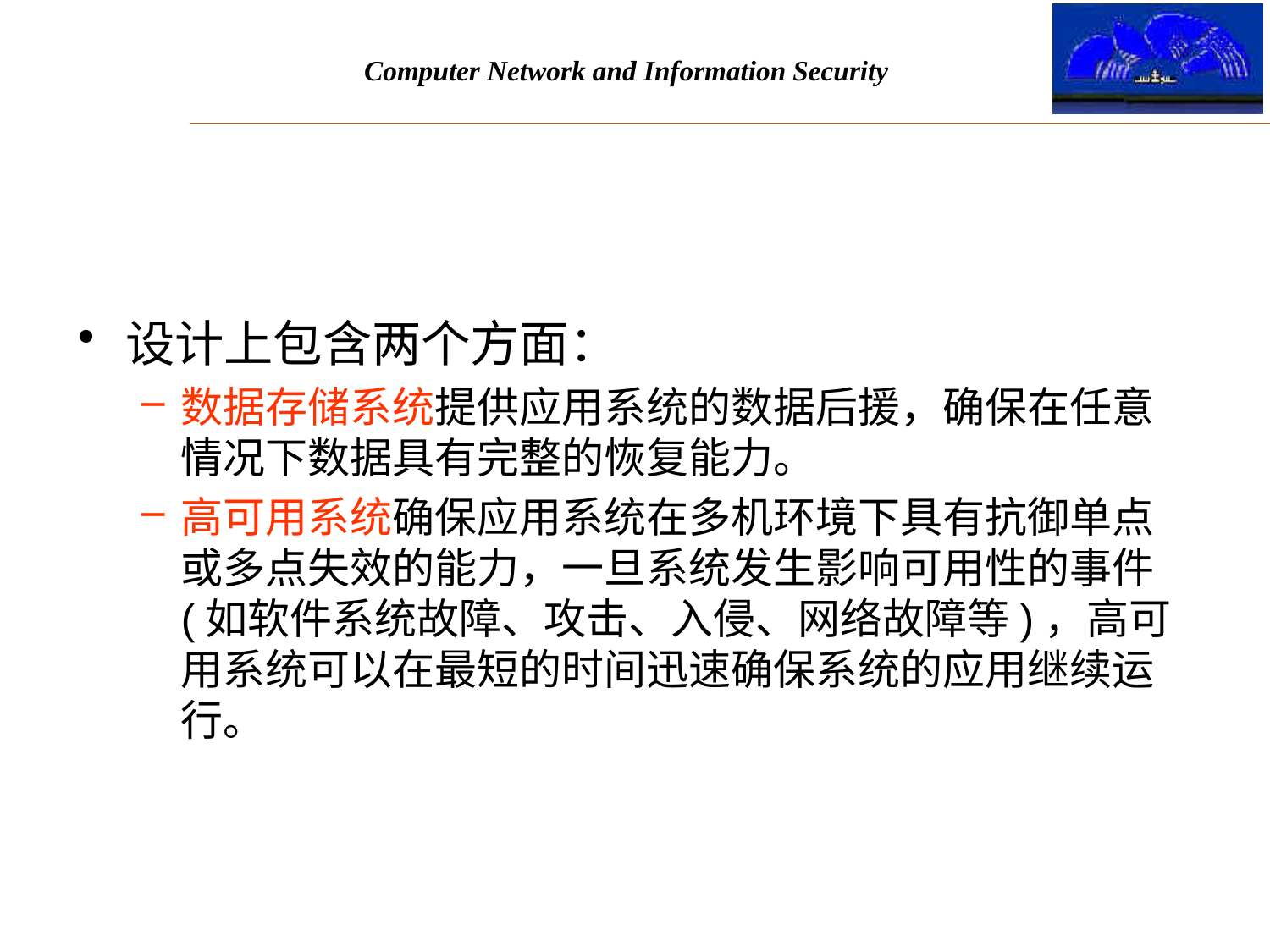

#
设计上包含两个方面：
数据存储系统提供应用系统的数据后援，确保在任意情况下数据具有完整的恢复能力。
高可用系统确保应用系统在多机环境下具有抗御单点或多点失效的能力，一旦系统发生影响可用性的事件(如软件系统故障、攻击、入侵、网络故障等)，高可用系统可以在最短的时间迅速确保系统的应用继续运行。